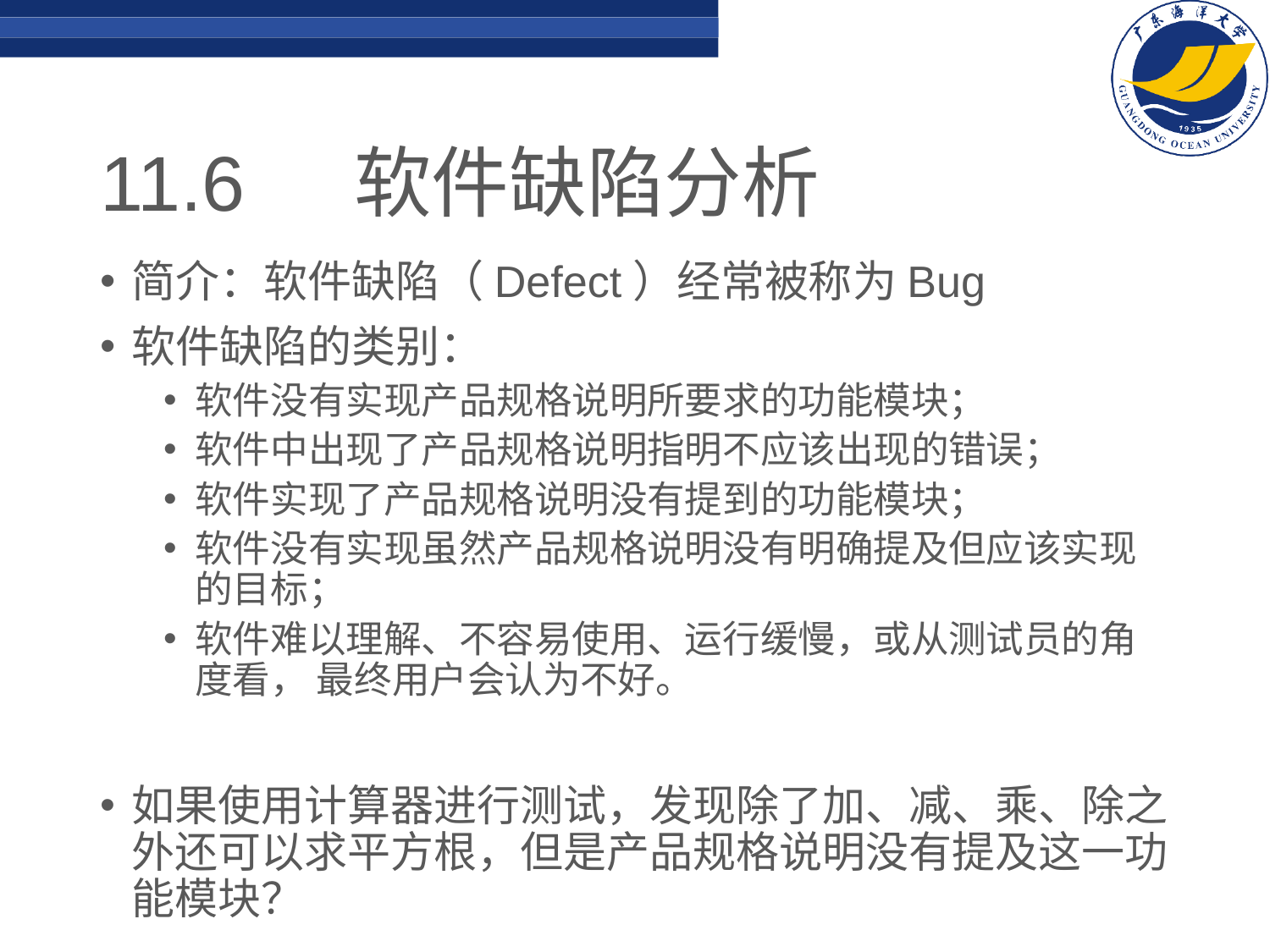

# 11.6	软件缺陷分析
简介：软件缺陷（Defect）经常被称为Bug
软件缺陷的类别：
软件没有实现产品规格说明所要求的功能模块；
软件中出现了产品规格说明指明不应该出现的错误；
软件实现了产品规格说明没有提到的功能模块；
软件没有实现虽然产品规格说明没有明确提及但应该实现的目标；
软件难以理解、不容易使用、运行缓慢，或从测试员的角度看， 最终用户会认为不好。

如果使用计算器进行测试，发现除了加、减、乘、除之外还可以求平方根，但是产品规格说明没有提及这一功能模块？
35